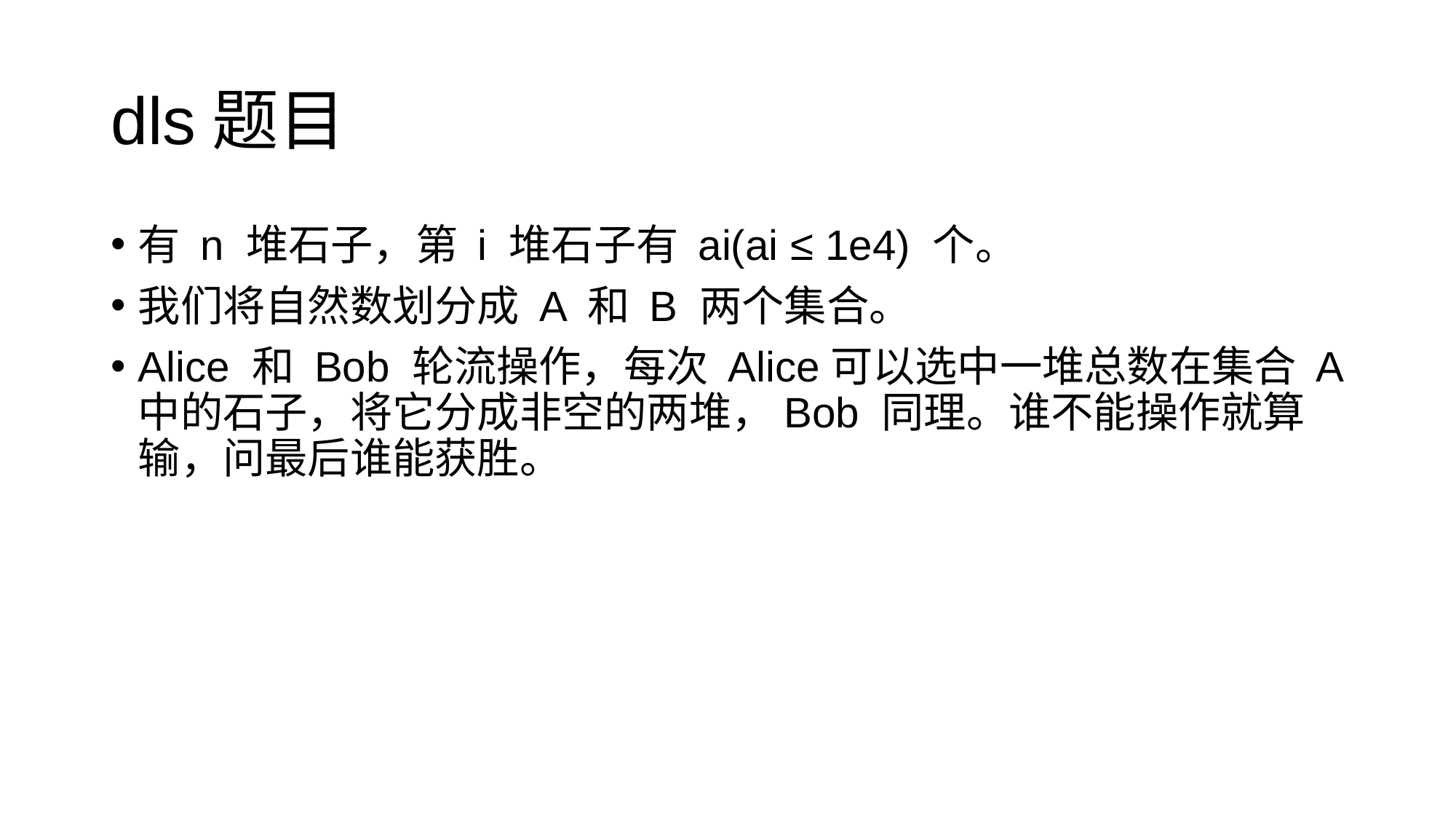

# dls题目
有 n 堆石子，第 i 堆石子有 ai(ai ≤ 1e4) 个。
我们将自然数划分成 A 和 B 两个集合。
Alice 和 Bob 轮流操作，每次 Alice可以选中一堆总数在集合 A 中的石子，将它分成非空的两堆，Bob 同理。谁不能操作就算输，问最后谁能获胜。